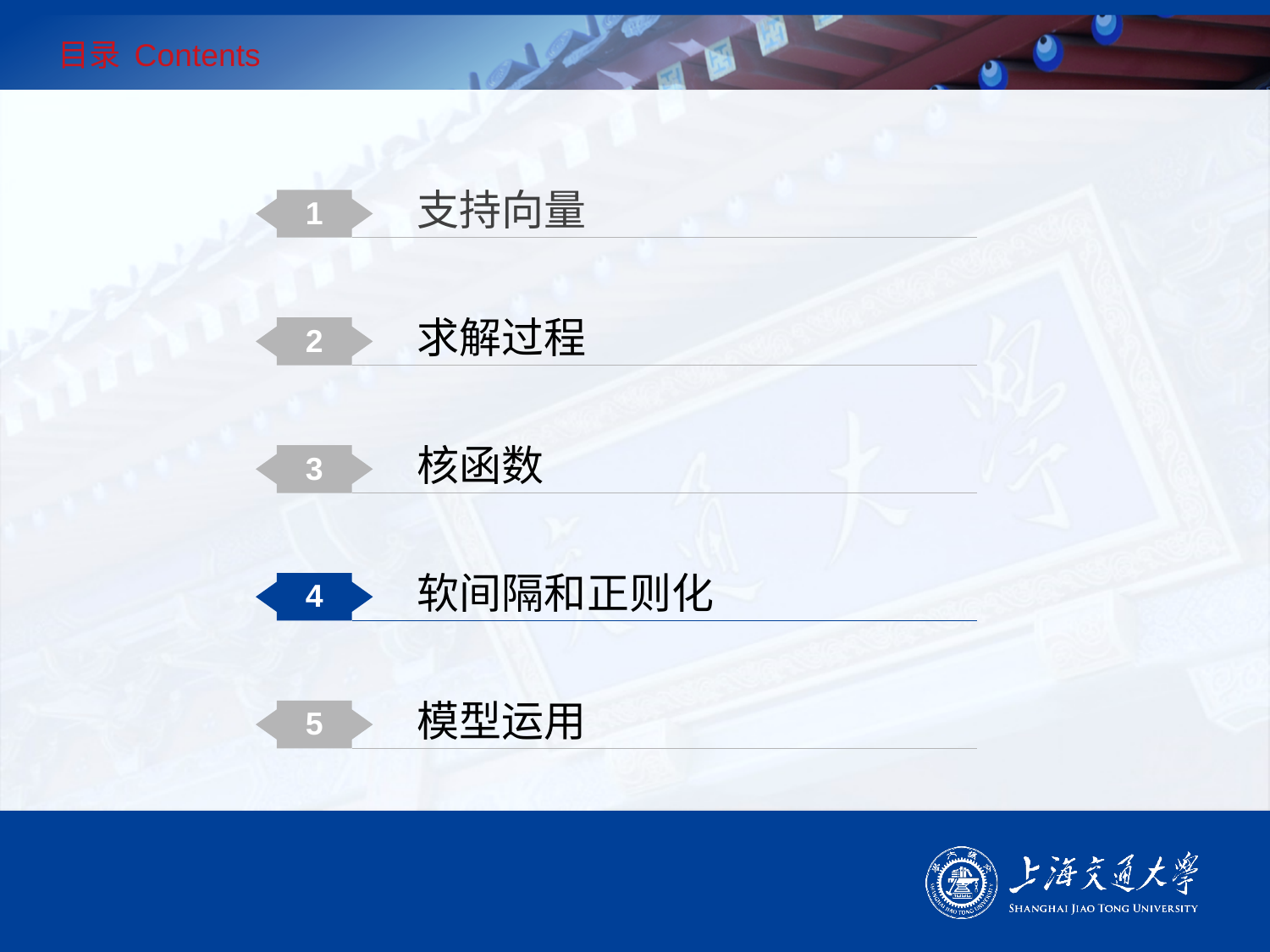

# 目录 Contents
支持向量
1

求解过程
2

核函数
3

软间隔和正则化
4

模型运用
5